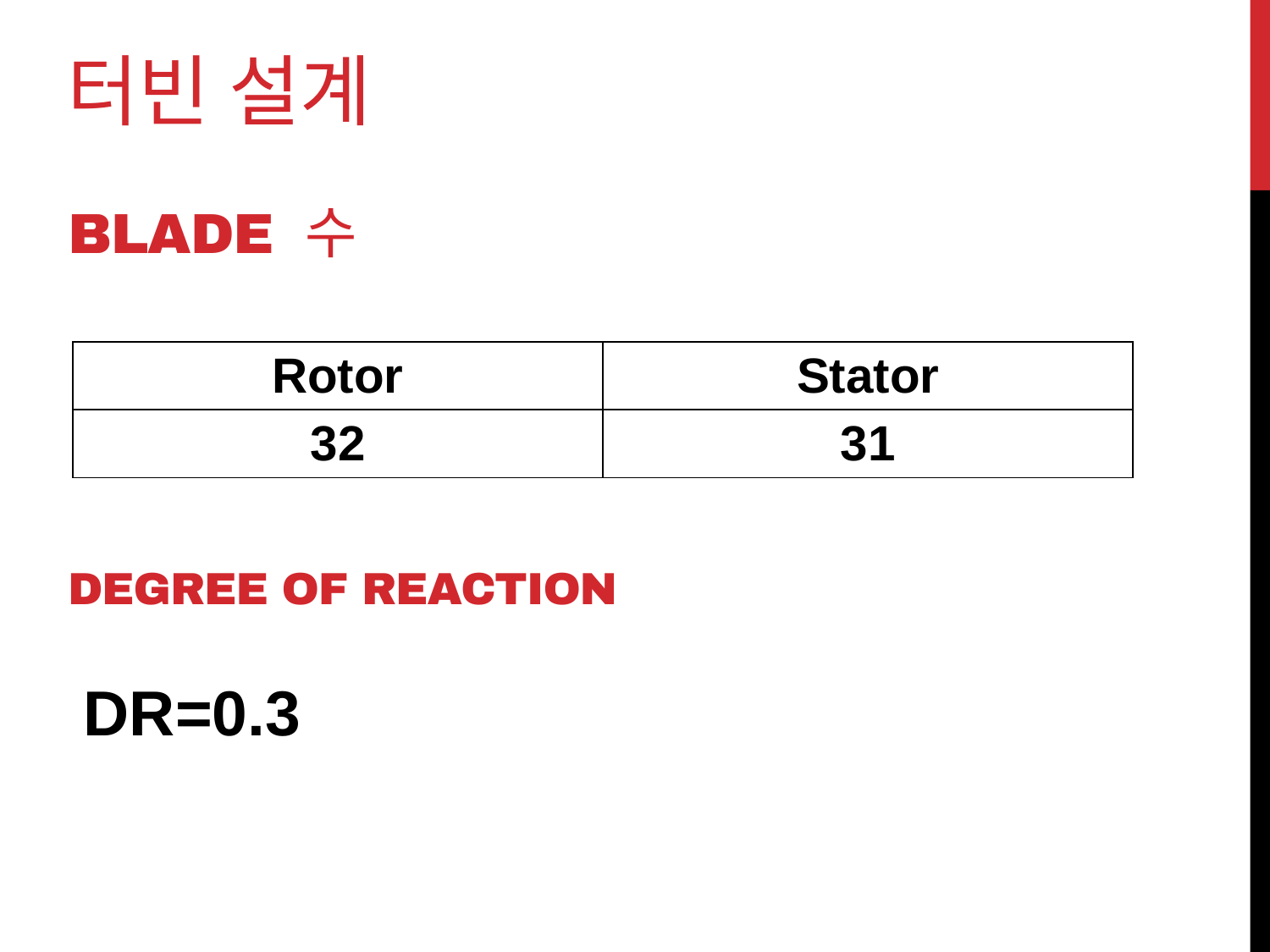

터빈 설계
# Blade 수
| Rotor | Stator |
| --- | --- |
| 32 | 31 |
Degree of reaction
DR=0.3